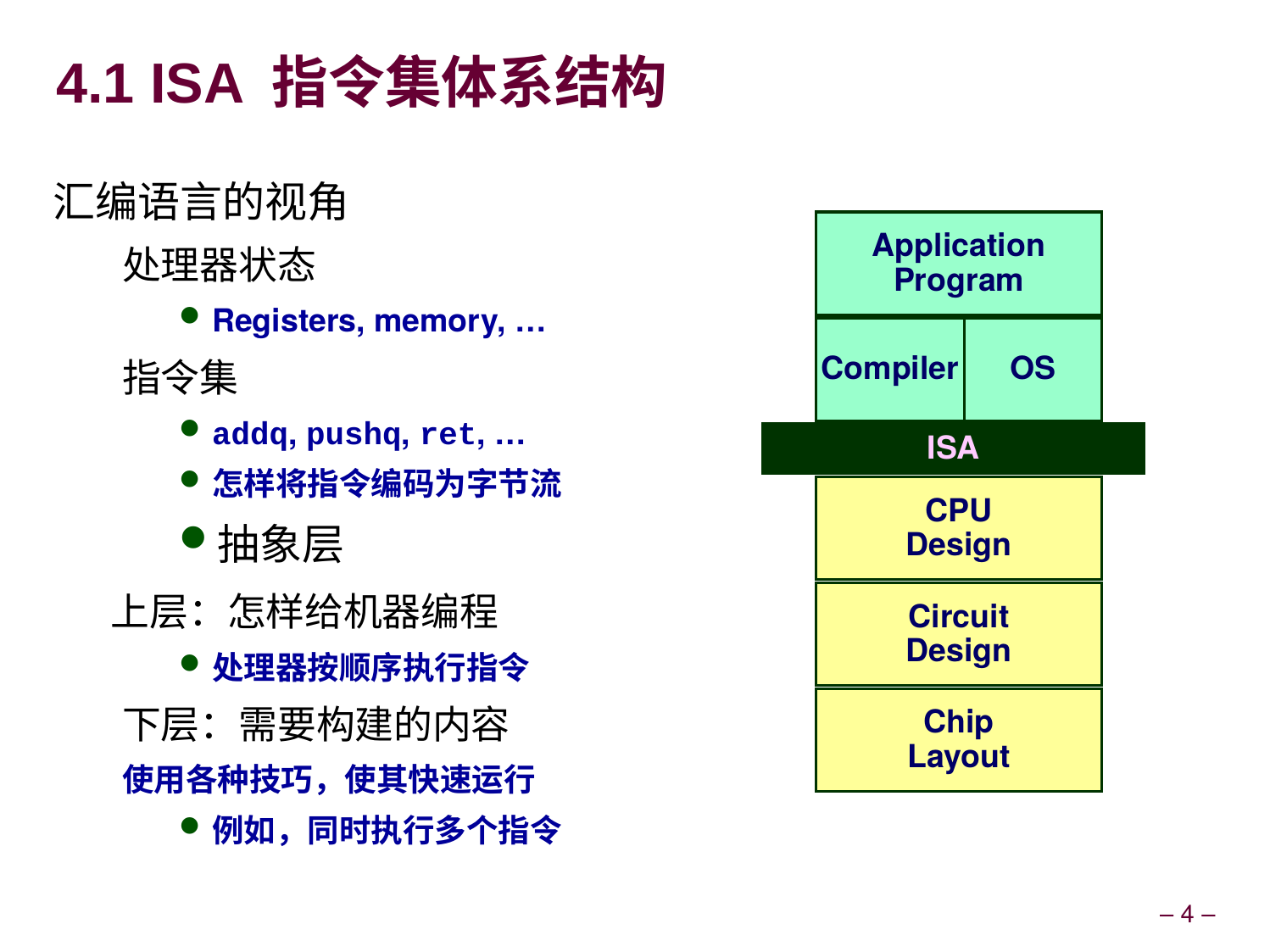

# 4.1 ISA 指令集体系结构
汇编语言的视角
处理器状态
Registers, memory, …
指令集
addq, pushq, ret, …
怎样将指令编码为字节流
抽象层
     上层：怎样给机器编程
处理器按顺序执行指令
下层：需要构建的内容
使用各种技巧，使其快速运行
例如，同时执行多个指令
Application
Program
Compiler
OS
ISA
CPU
Design
Circuit
Design
Chip
Layout